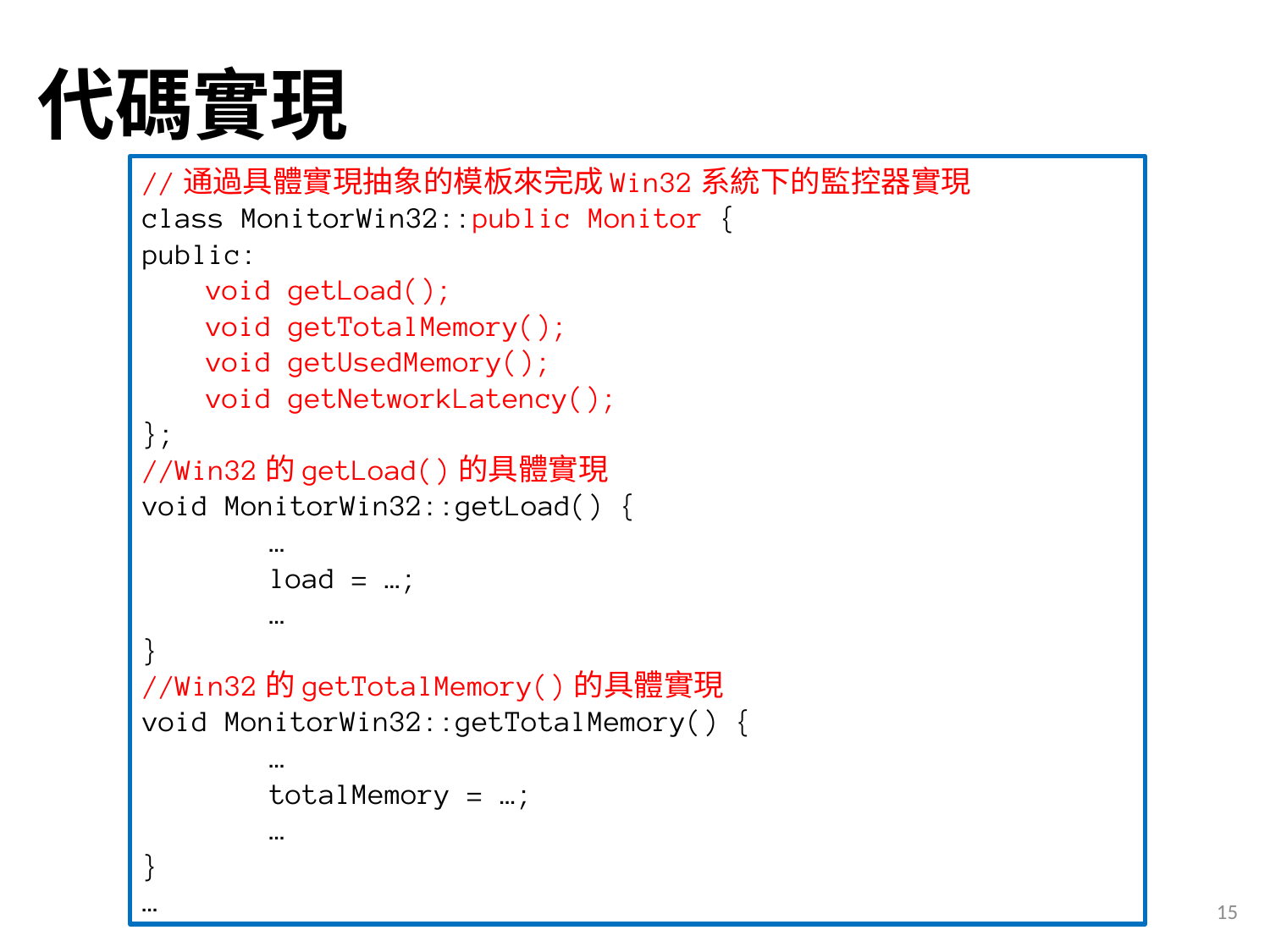

# 代碼實現
//通過具體實現抽象的模板來完成Win32系統下的監控器實現
class MonitorWin32::public Monitor {
public:
void getLoad();
void getTotalMemory();
void getUsedMemory();
void getNetworkLatency();
};
//Win32的getLoad()的具體實現
void MonitorWin32::getLoad() {
	…
	load = …;
	…
}
//Win32的getTotalMemory()的具體實現
void MonitorWin32::getTotalMemory() {
	…
	totalMemory = …;
	…
}
…
15